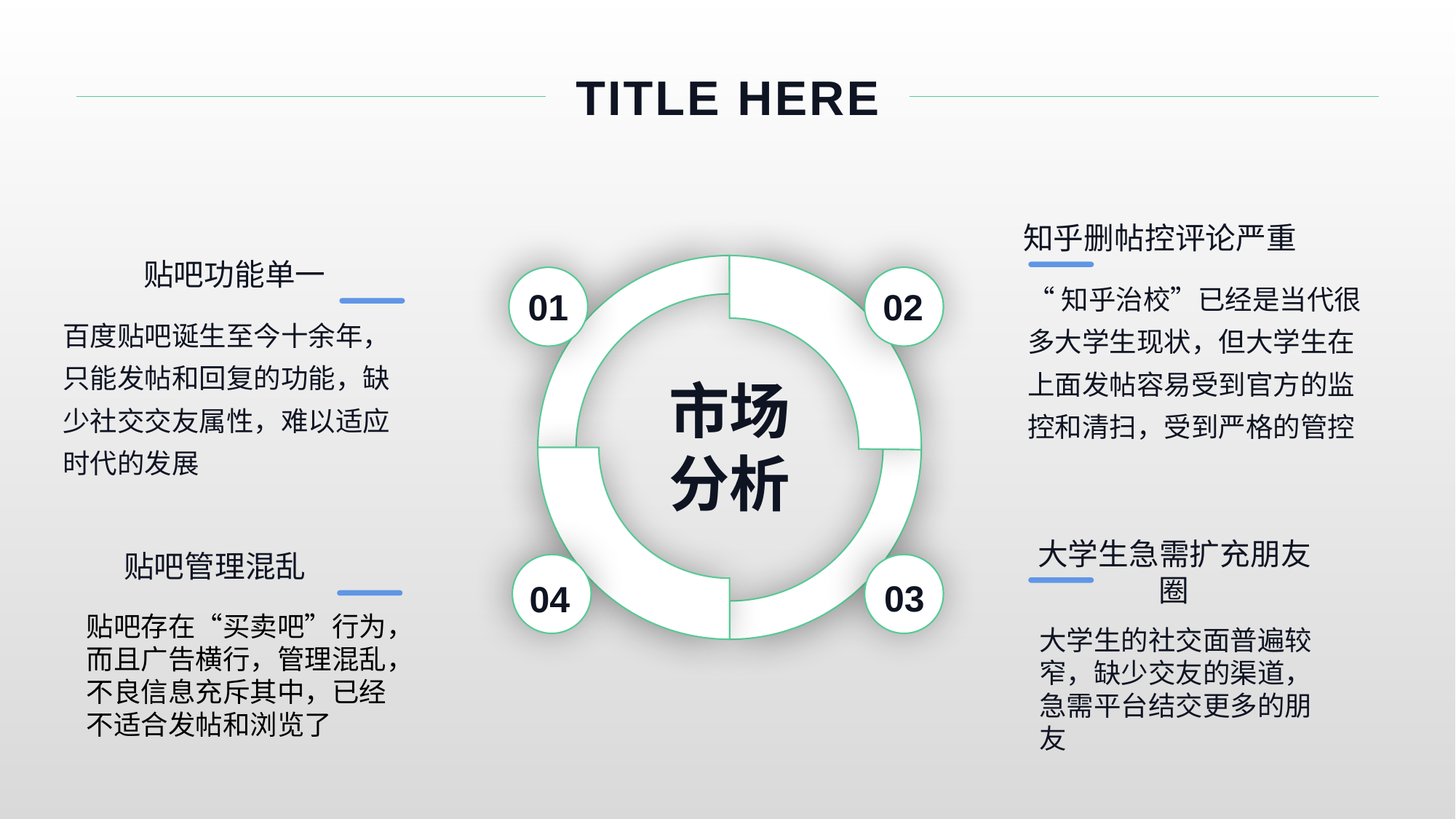

TITLE HERE
知乎删帖控评论严重

“知乎治校”已经是当代很多大学生现状，但大学生在上面发帖容易受到官方的监控和清扫，受到严格的管控
贴吧功能单一

01
02

百度贴吧诞生至今十余年，只能发帖和回复的功能，缺少社交交友属性，难以适应时代的发展
市场分析
大学生急需扩充朋友圈
贴吧管理混乱

03
04

贴吧存在“买卖吧”行为，而且广告横行，管理混乱，不良信息充斥其中，已经不适合发帖和浏览了
大学生的社交面普遍较窄，缺少交友的渠道，急需平台结交更多的朋友